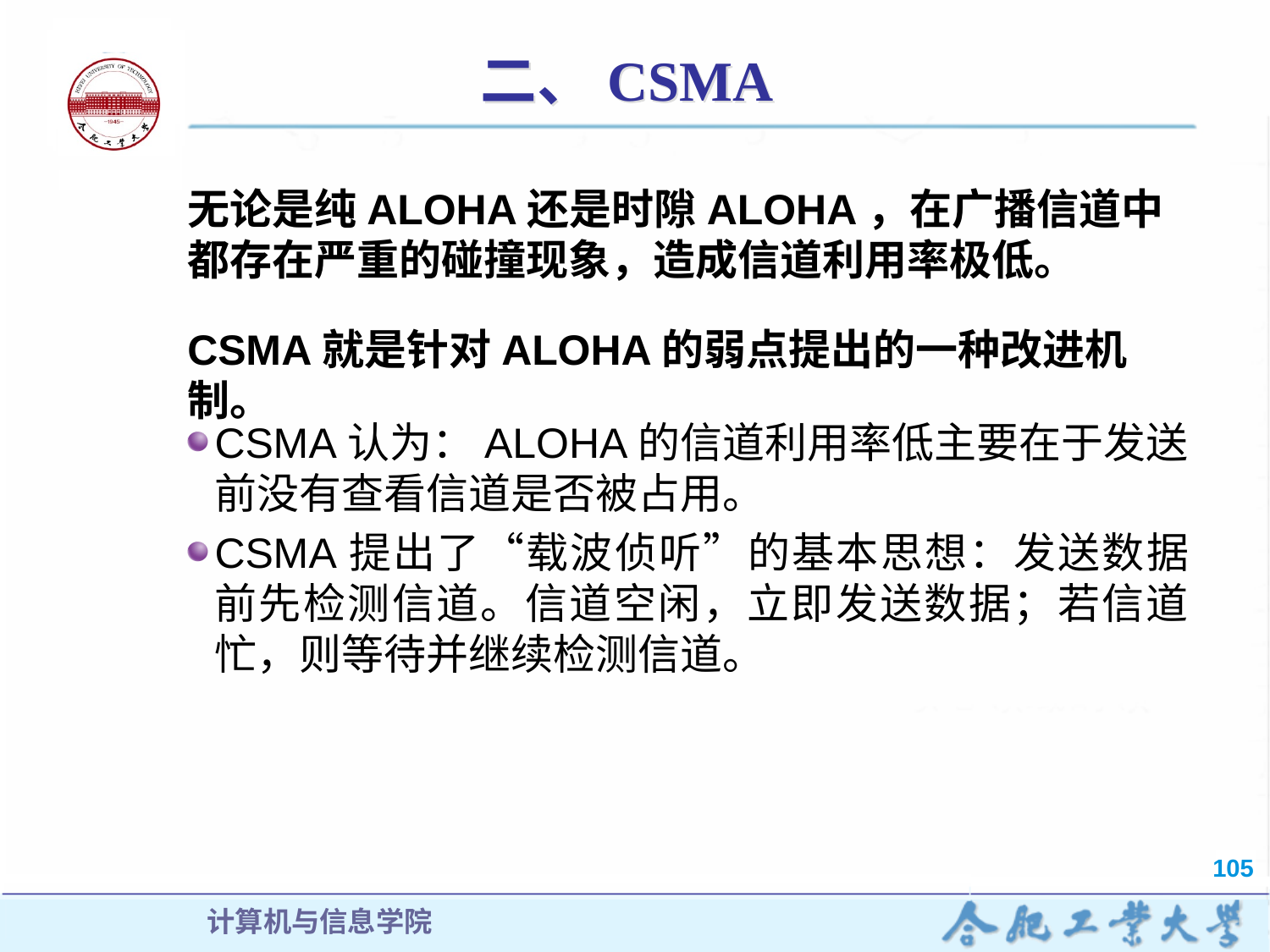

# 二、CSMA
无论是纯ALOHA还是时隙ALOHA，在广播信道中都存在严重的碰撞现象，造成信道利用率极低。
CSMA就是针对ALOHA的弱点提出的一种改进机制。
CSMA认为：ALOHA的信道利用率低主要在于发送前没有查看信道是否被占用。
CSMA提出了“载波侦听”的基本思想：发送数据前先检测信道。信道空闲，立即发送数据；若信道忙，则等待并继续检测信道。